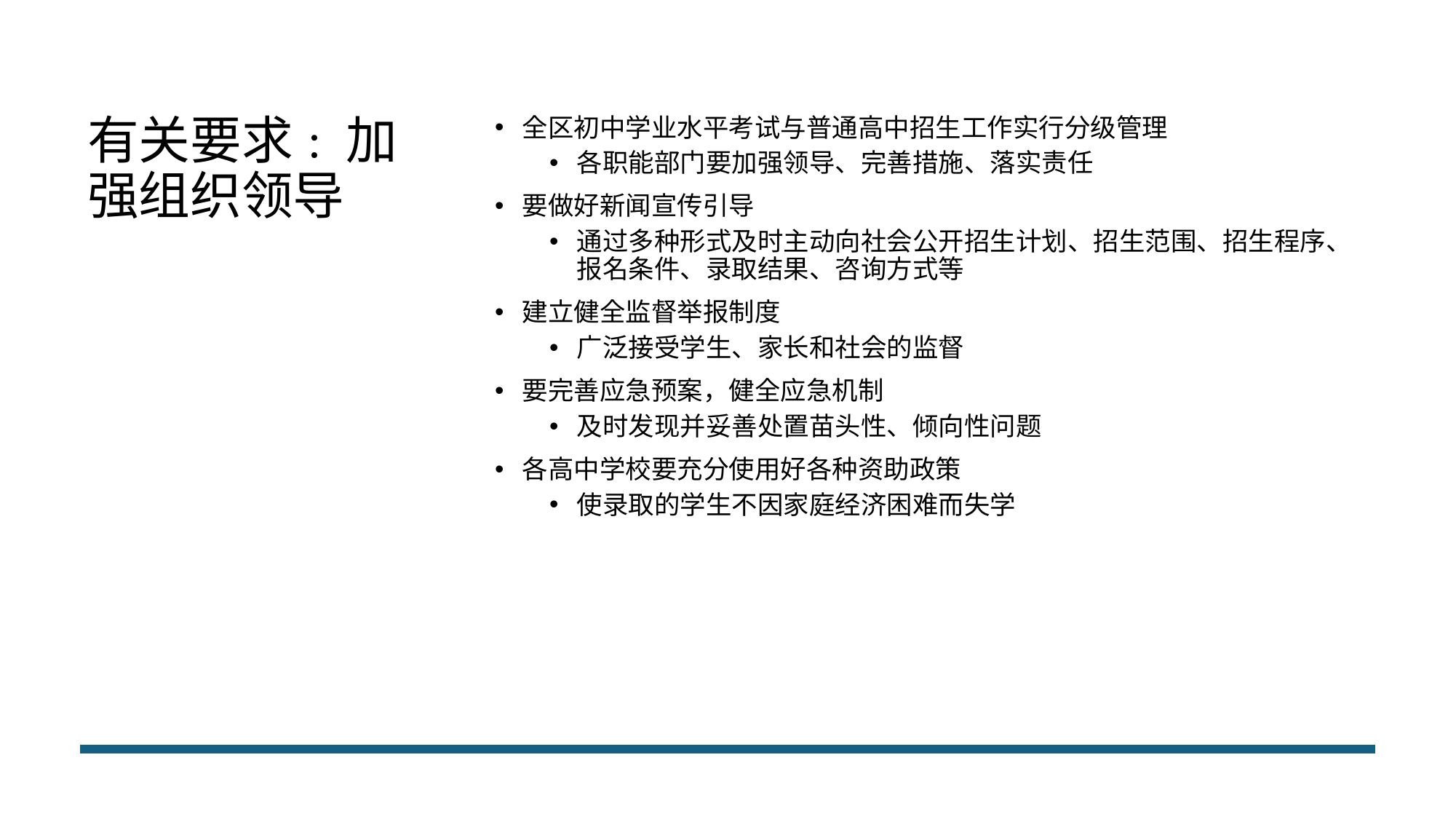

# 有关要求: 加强组织领导
全区初中学业水平考试与普通高中招生工作实行分级管理
各职能部门要加强领导、完善措施、落实责任
要做好新闻宣传引导
通过多种形式及时主动向社会公开招生计划、招生范围、招生程序、报名条件、录取结果、咨询方式等
建立健全监督举报制度
广泛接受学生、家长和社会的监督
要完善应急预案，健全应急机制
及时发现并妥善处置苗头性、倾向性问题
各高中学校要充分使用好各种资助政策
使录取的学生不因家庭经济困难而失学